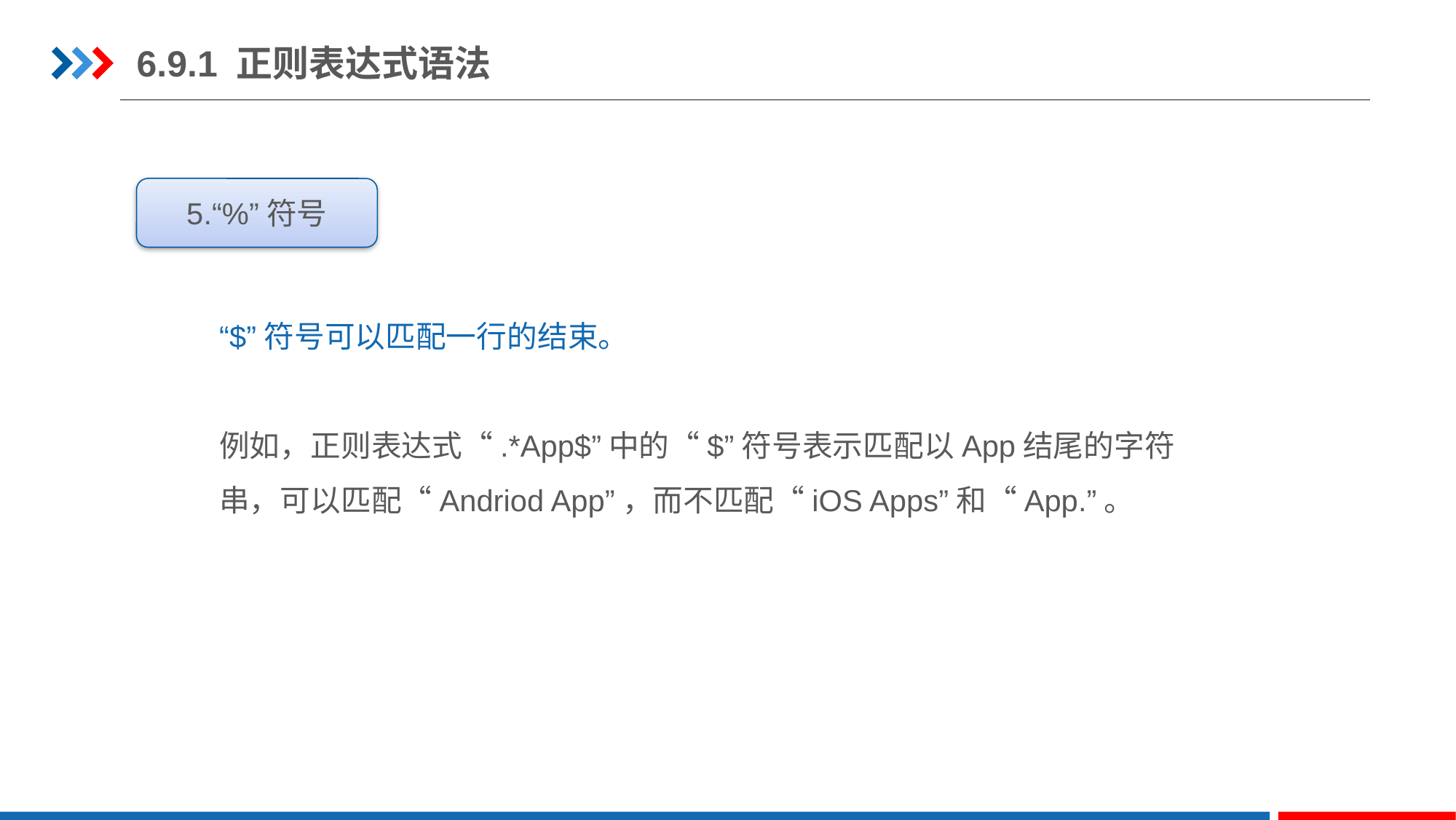

6.9.1 正则表达式语法
5.“%”符号
“$”符号可以匹配一行的结束。

例如，正则表达式“.*App$”中的“$”符号表示匹配以App结尾的字符串，可以匹配“Andriod App”，而不匹配“iOS Apps”和“App.”。